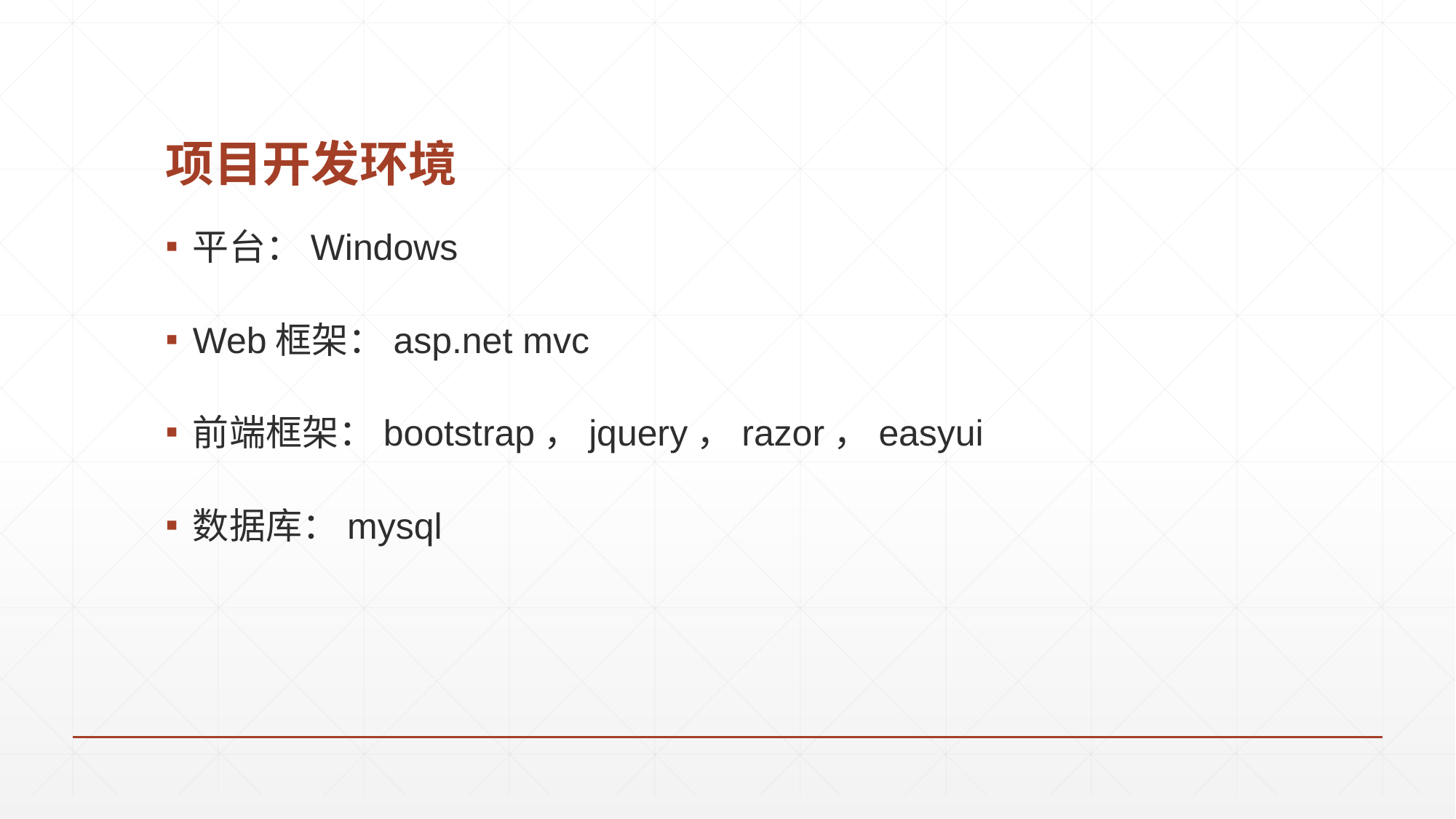

# 项目开发环境
平台：Windows
Web框架：asp.net mvc
前端框架：bootstrap，jquery，razor，easyui
数据库：mysql